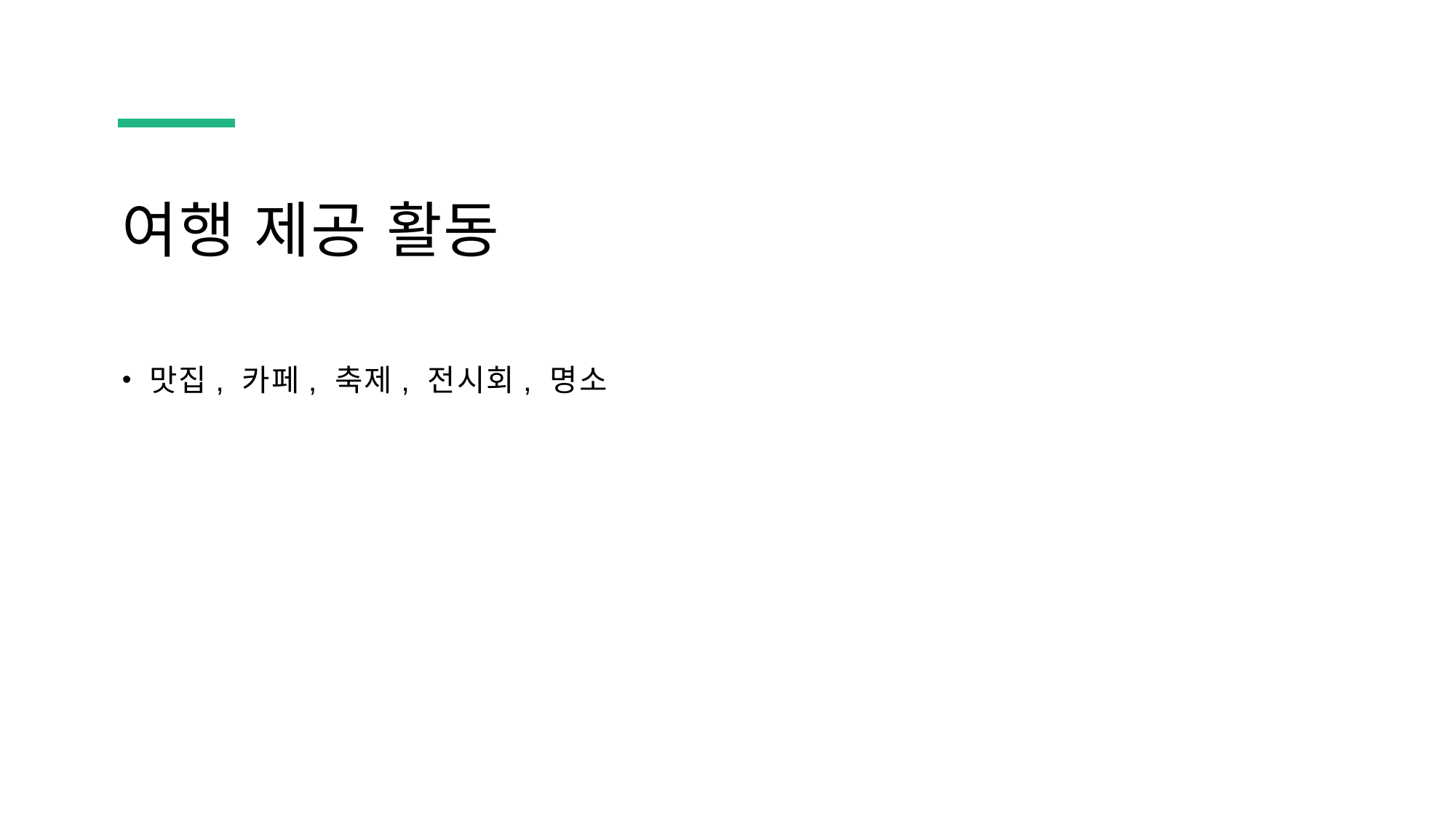

# 여행 제공 활동
맛집, 카페, 축제, 전시회, 명소